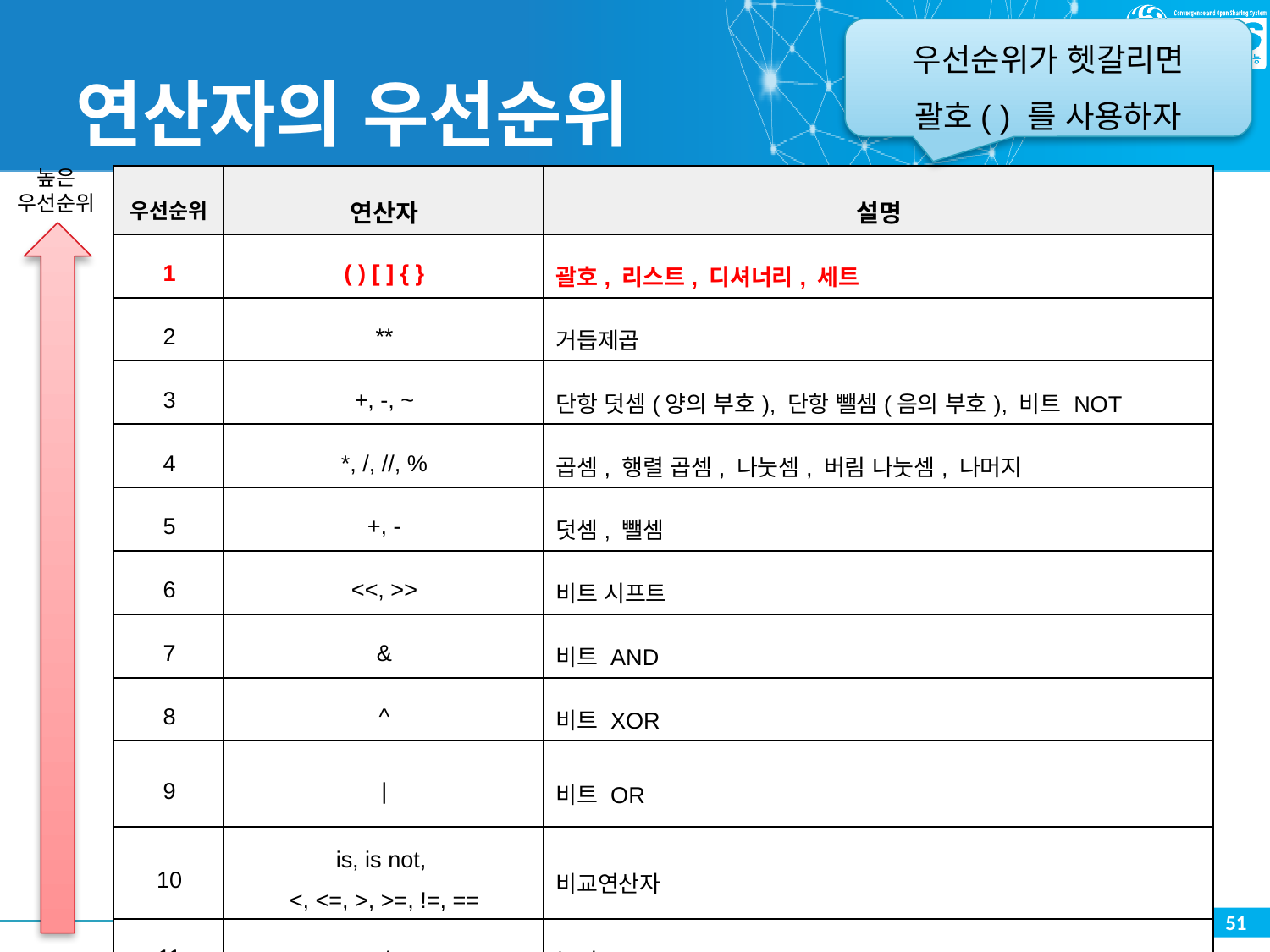

우선순위가 헷갈리면
괄호( ) 를 사용하자
# 연산자의 우선순위
높은
우선순위
| 우선순위 | 연산자 | 설명 |
| --- | --- | --- |
| 1 | ( ) [ ] { } | 괄호, 리스트, 디셔너리, 세트 |
| 2 | \*\* | 거듭제곱 |
| 3 | +, -, ~ | 단항 덧셈(양의 부호), 단항 뺄셈(음의 부호), 비트 NOT |
| 4 | \*, /, //, % | 곱셈, 행렬 곱셈, 나눗셈, 버림 나눗셈, 나머지 |
| 5 | +, - | 덧셈, 뺄셈 |
| 6 | <<, >> | 비트 시프트 |
| 7 | & | 비트 AND |
| 8 | ^ | 비트 XOR |
| 9 | | | 비트 OR |
| 10 | is, is not, <, <=, >, >=, !=, == | 비교연산자 |
| 11 | not x | 논리 NOT |
| 12 | and | 논리 AND |
| 13 | or | 논리 OR |